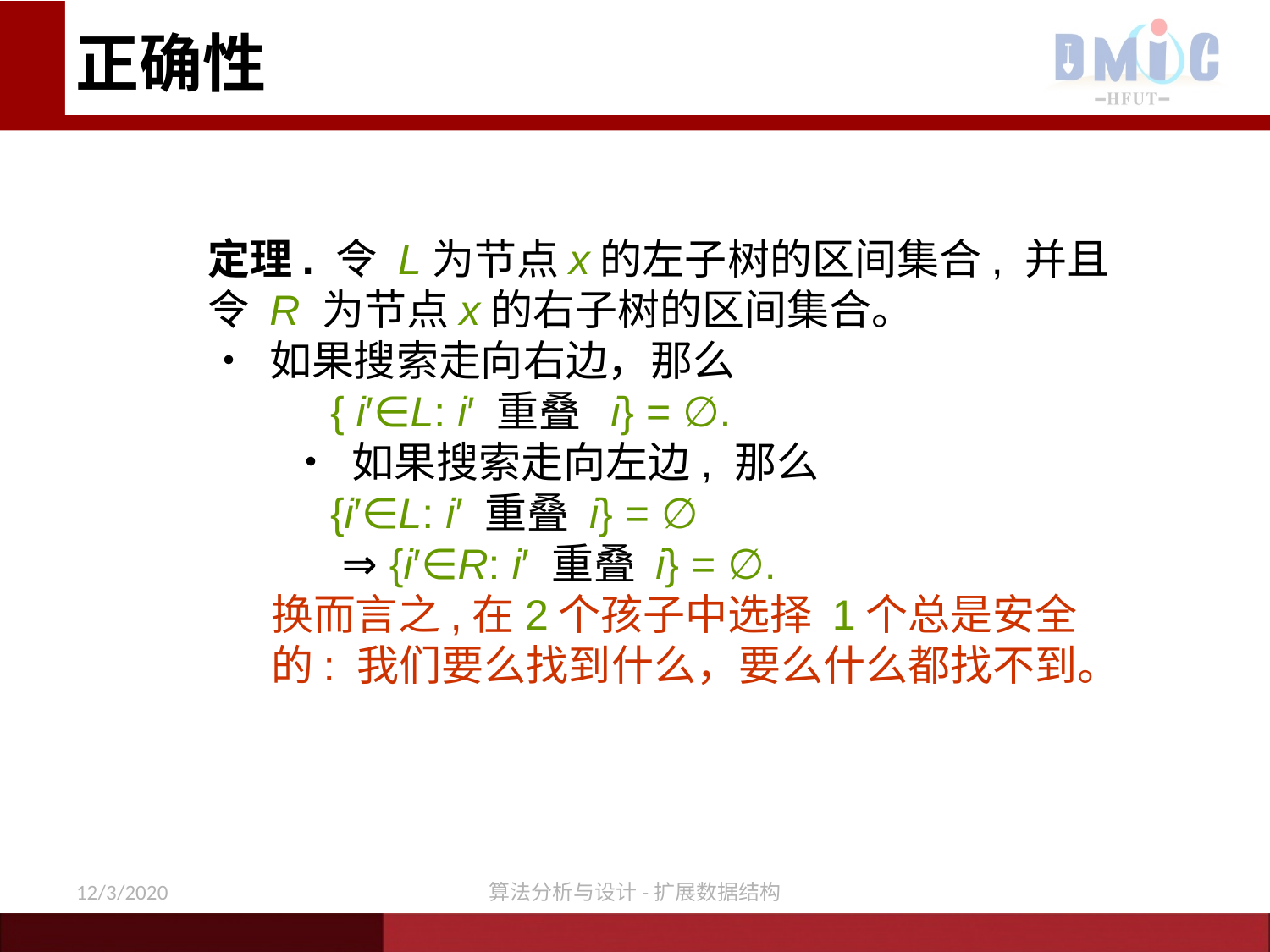

正确性
定理. 令 L为节点x的左子树的区间集合, 并且令 R 为节点x的右子树的区间集合。
• 如果搜索走向右边，那么
     { i′∈L: i′ 重叠  i} = ∅.
  • 如果搜索走向左边, 那么
     {i′∈L: i′ 重叠 i} = ∅
      ⇒ {i′∈R: i′ 重叠 i} = ∅.
换而言之,在2个孩子中选择 1个总是安全的: 我们要么找到什么，要么什么都找不到。
12/3/2020
算法分析与设计-扩展数据结构